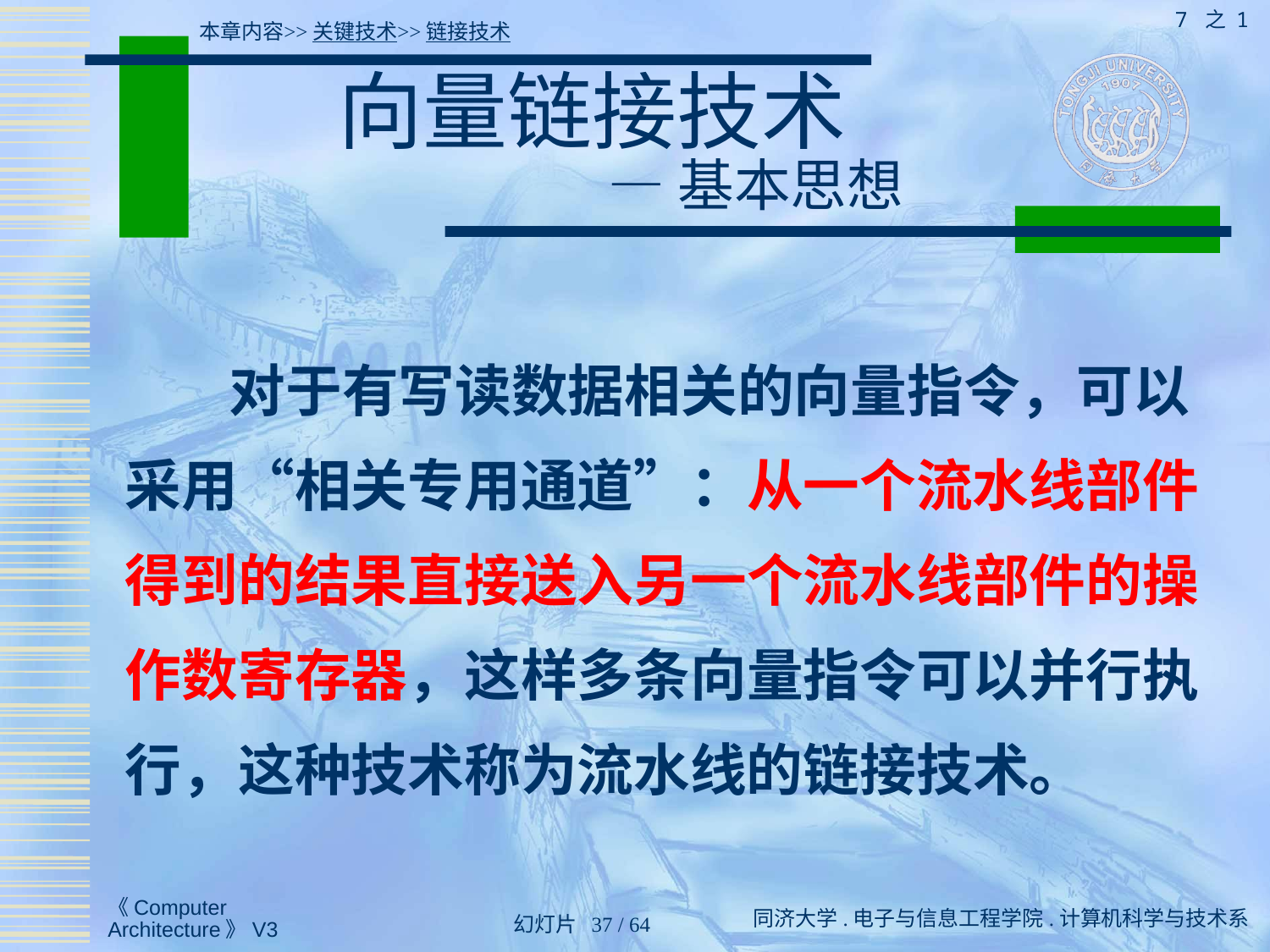

7 之 1
本章内容>>关键技术>>链接技术
# 向量链接技术 — 基本思想
       对于有写读数据相关的向量指令，可以采用“相关专用通道”：从一个流水线部件得到的结果直接送入另一个流水线部件的操作数寄存器，这样多条向量指令可以并行执行，这种技术称为流水线的链接技术。